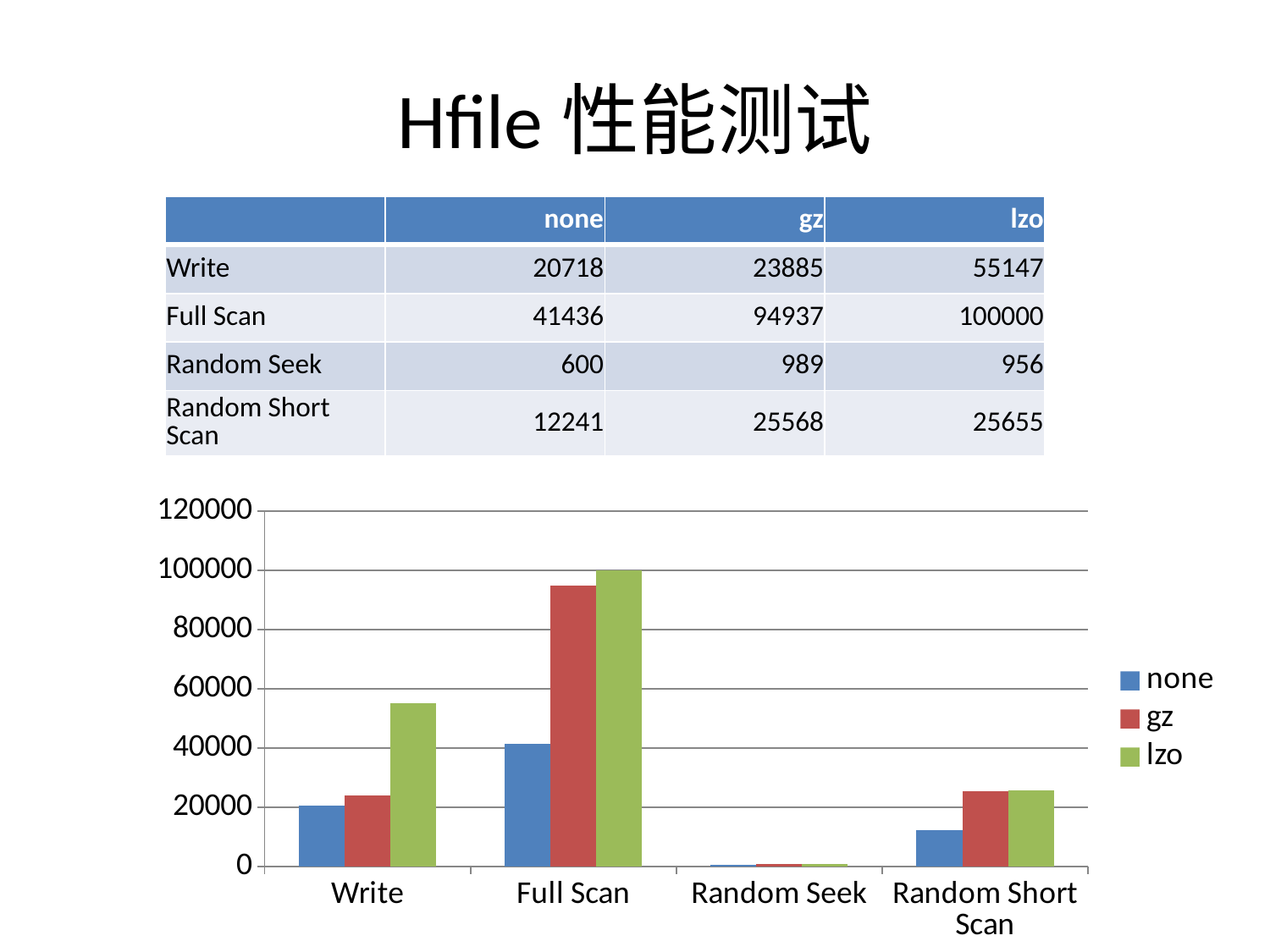

# Hfile性能测试
|  | none | gz | lzo |
| --- | --- | --- | --- |
| Write | 20718 | 23885 | 55147 |
| Full Scan | 41436 | 94937 | 100000 |
| Random Seek | 600 | 989 | 956 |
| Random Short Scan | 12241 | 25568 | 25655 |

### Chart

| Category | none | gz | lzo |
|---|---|---|---|
| Write | 20718.0 | 23885.0 | 55147.0 |
| Full Scan | 41436.0 | 94937.0 | 100000.0 |
| Random Seek | 600.0 | 989.0 | 956.0 |
| Random Short Scan | 12241.0 | 25568.0 | 25655.0 |